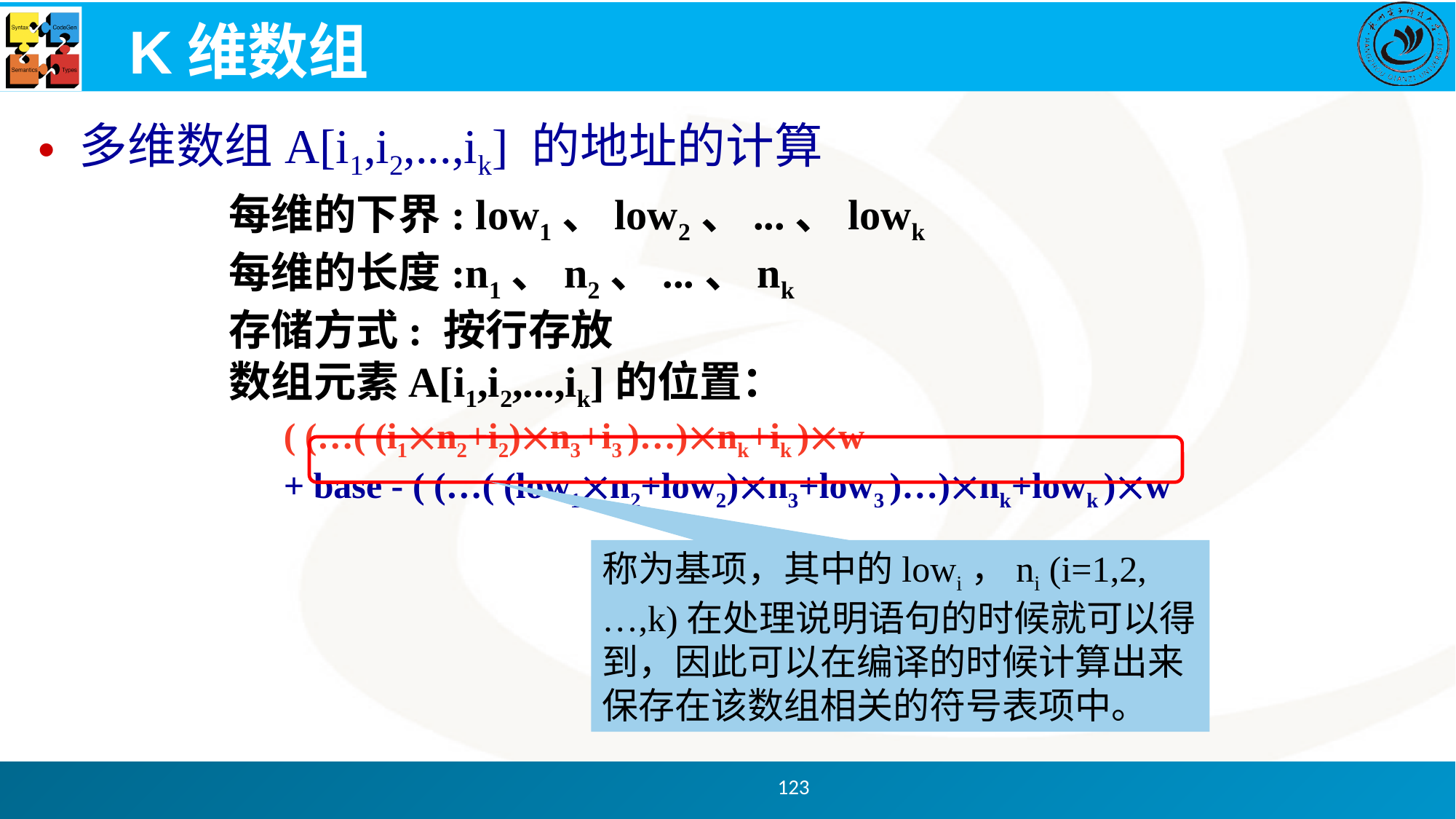

# K维数组
多维数组A[i1,i2,...,ik] 的地址的计算
每维的下界: low1、low2、...、lowk
每维的长度:n1、n2、...、nk
存储方式: 按行存放
数组元素A[i1,i2,...,ik]的位置：
( (…( (i1×n2+i2)×n3+i3 )…)×nk+ik )×w
+ base - ( (…( (low1×n2+low2)×n3+low3 )…)×nk+lowk )×w

称为基项，其中的lowi，ni (i=1,2,…,k)在处理说明语句的时候就可以得到，因此可以在编译的时候计算出来保存在该数组相关的符号表项中。
123